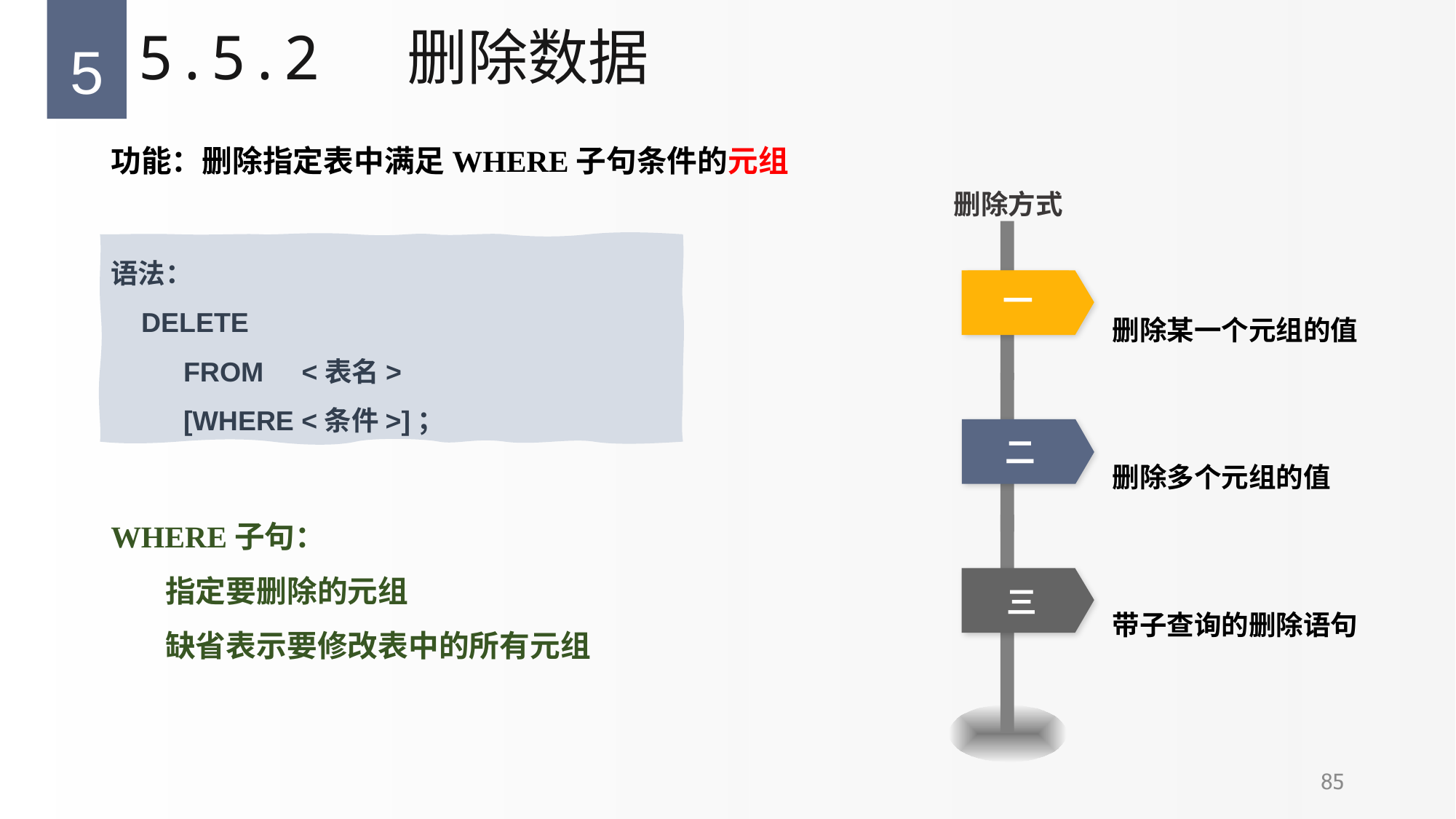

# 5.5.2  删除数据
功能：删除指定表中满足WHERE子句条件的元组
删除方式
删除某一个元组的值
删除多个元组的值
带子查询的删除语句

一

二

三
语法：
    DELETE
	FROM     <表名>
	[WHERE <条件>]；
WHERE子句：
指定要删除的元组
缺省表示要修改表中的所有元组
85